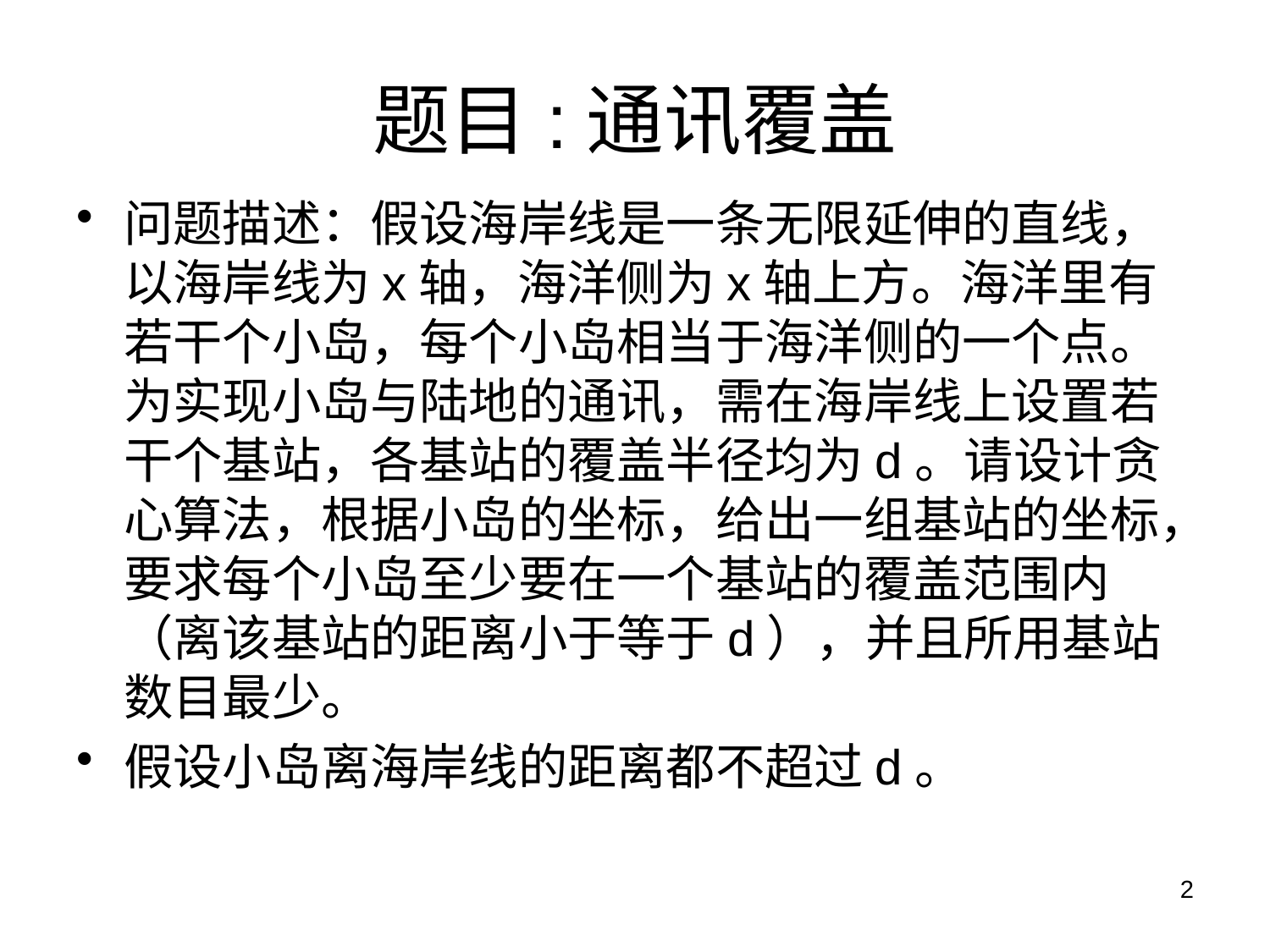

# 题目:通讯覆盖
问题描述：假设海岸线是一条无限延伸的直线，以海岸线为x轴，海洋侧为x轴上方。海洋里有若干个小岛，每个小岛相当于海洋侧的一个点。为实现小岛与陆地的通讯，需在海岸线上设置若干个基站，各基站的覆盖半径均为d。请设计贪心算法，根据小岛的坐标，给出一组基站的坐标，要求每个小岛至少要在一个基站的覆盖范围内（离该基站的距离小于等于d），并且所用基站数目最少。
假设小岛离海岸线的距离都不超过d。
2